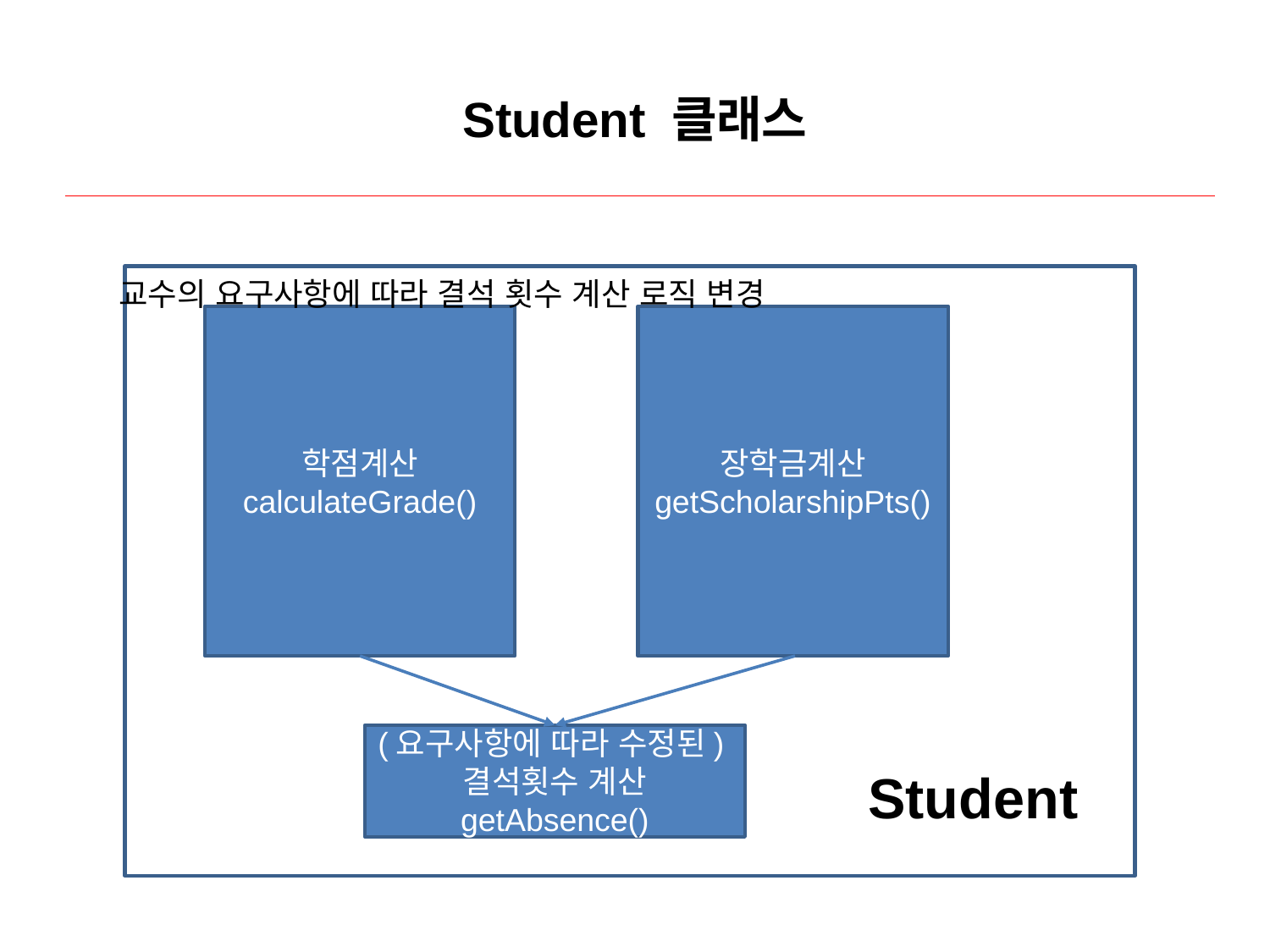

# Student 클래스

교수의 요구사항에 따라 결석 횟수 계산 로직 변경
학점계산
calculateGrade()
장학금계산
getScholarshipPts()
(요구사항에 따라 수정된)결석횟수 계산
getAbsence()
Student